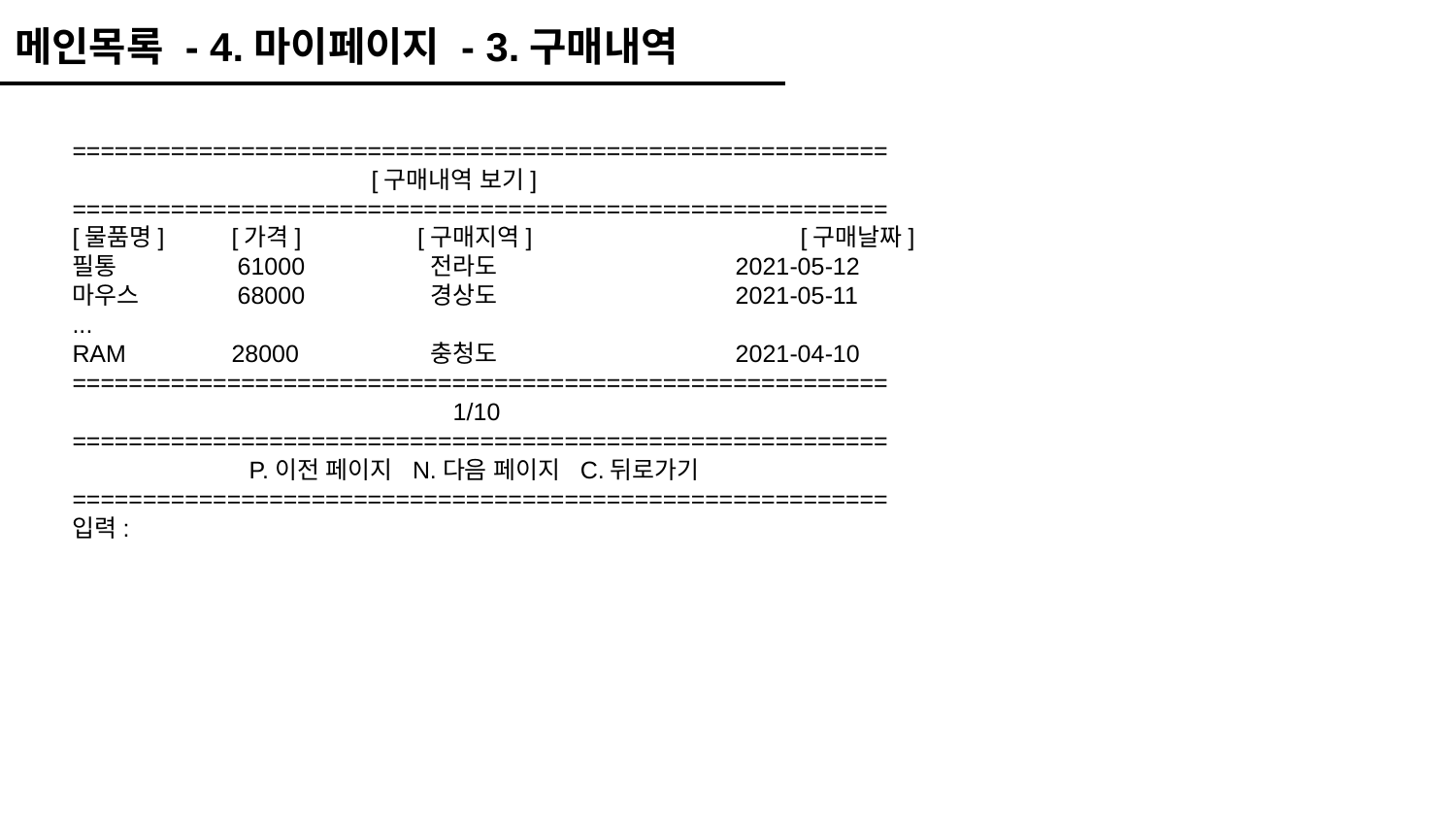

메인목록 - 4.마이페이지 - 3.구매내역
==========================================================
                                            [구매내역 보기]
==========================================================
[물품명]	  [가격]	        [구매지역]		[구매날짜]
필통	  61000	         전라도		           2021-05-12
마우스	  68000	         경상도		           2021-05-11
...
RAM	  28000	         충청도		           2021-04-10
==========================================================
                                                        1/10
==========================================================
                          P.이전 페이지  N.다음 페이지  C.뒤로가기
==========================================================
입력: